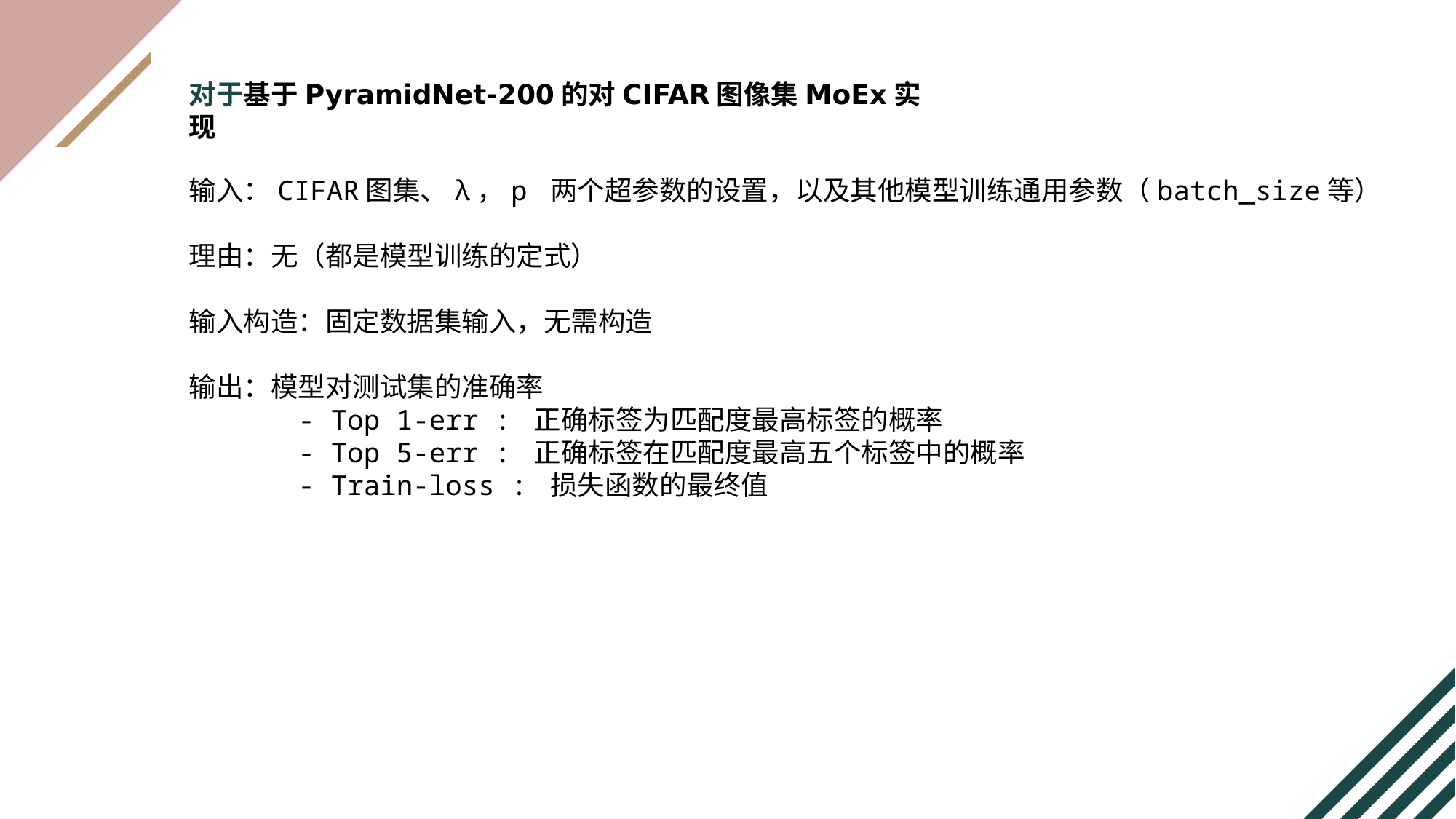

对于基于PyramidNet-200的对CIFAR图像集MoEx实现
输入：CIFAR图集、λ，p 两个超参数的设置，以及其他模型训练通用参数（batch_size等）

理由：无（都是模型训练的定式）

输入构造：固定数据集输入，无需构造

输出：模型对测试集的准确率
	- Top 1-err : 正确标签为匹配度最高标签的概率
	- Top 5-err : 正确标签在匹配度最高五个标签中的概率
	- Train-loss : 损失函数的最终值